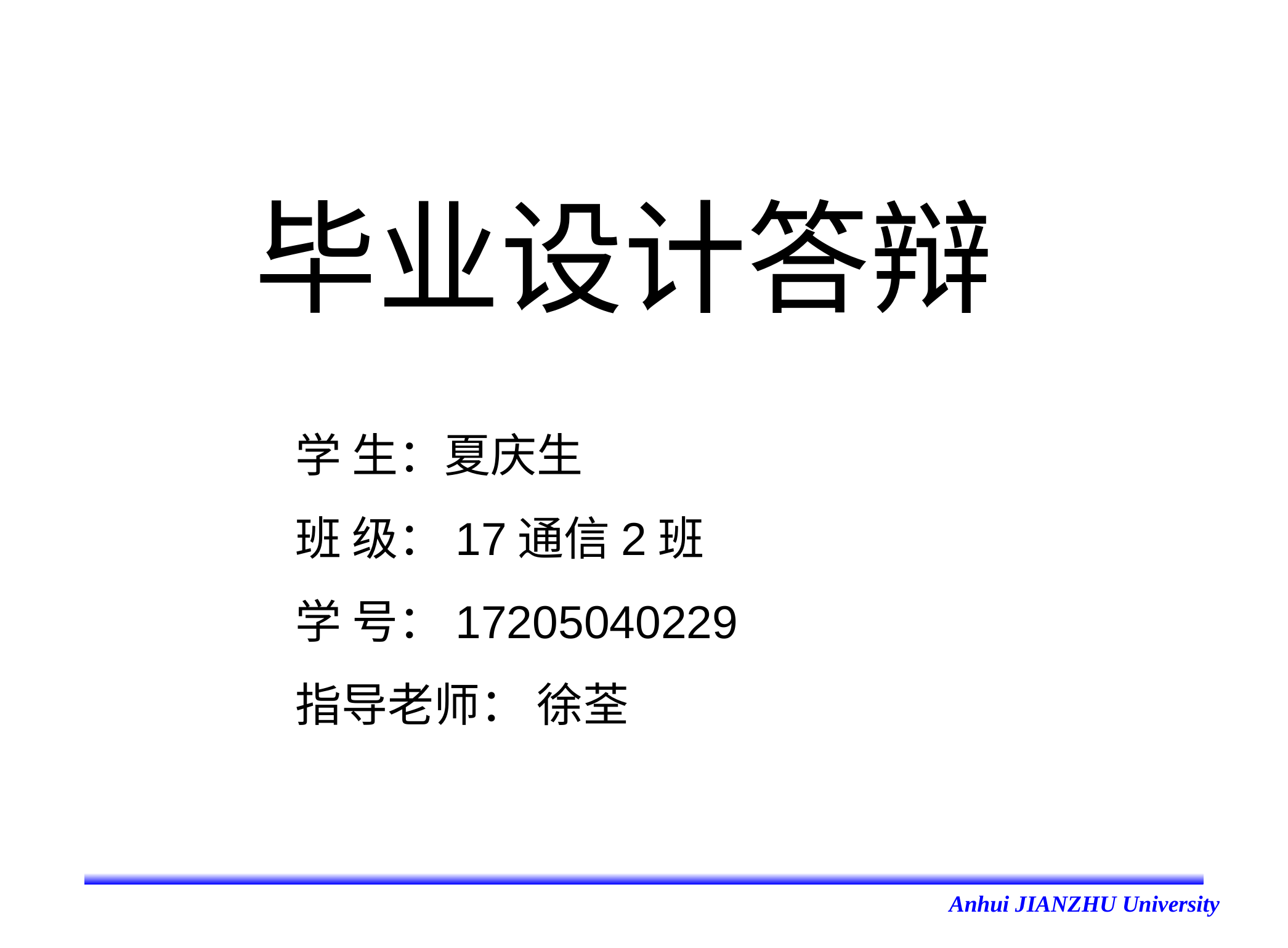

# 毕业设计答辩
        学 生：夏庆生
        班 级：17通信2班
        学 号：17205040229
        指导老师： 徐荃